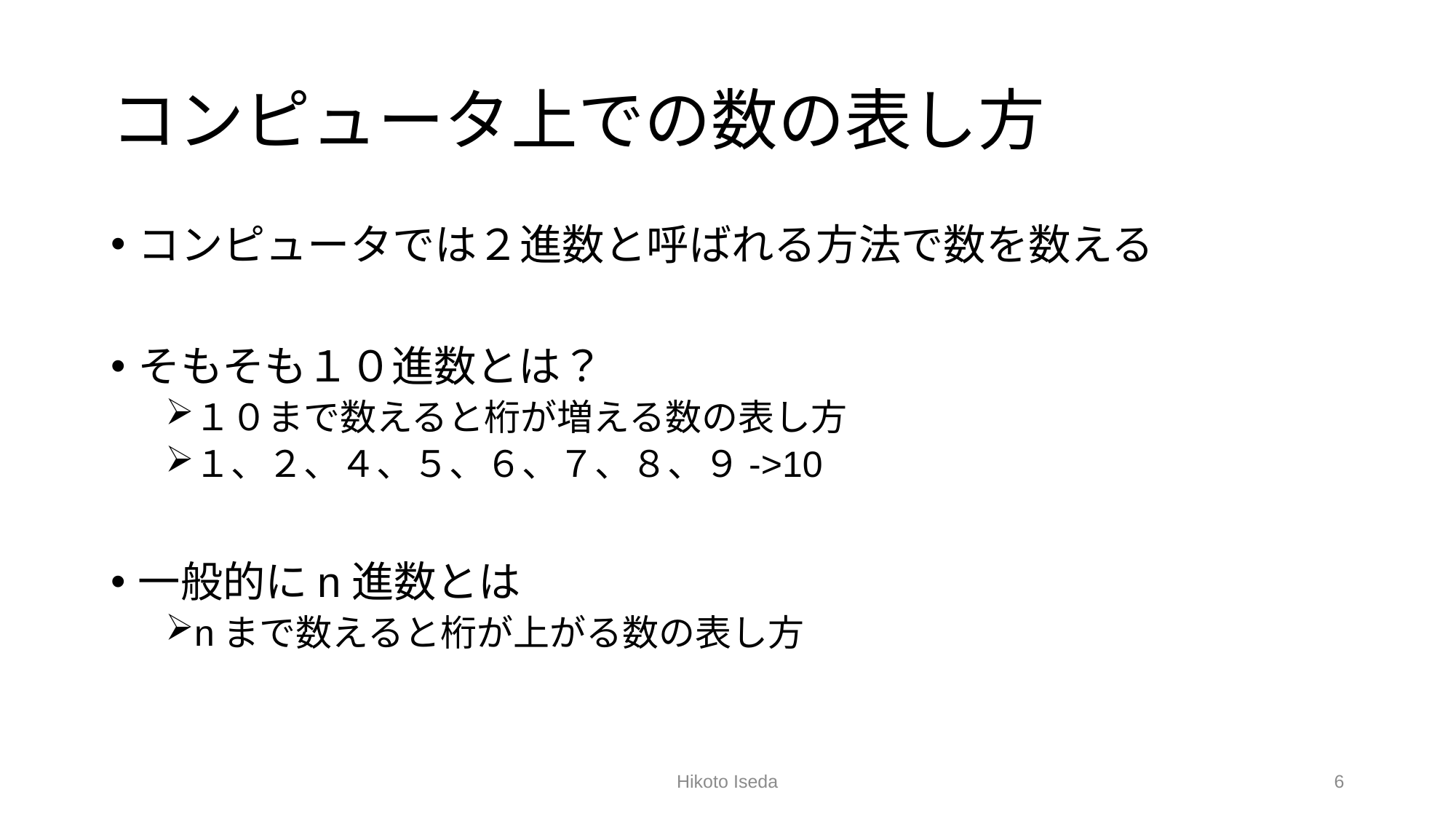

# コンピュータ上での数の表し方
コンピュータでは２進数と呼ばれる方法で数を数える

そもそも１０進数とは？
１０まで数えると桁が増える数の表し方
１、２、４、５、６、７、８、９->10

一般的にn進数とは
nまで数えると桁が上がる数の表し方
Hikoto Iseda
6